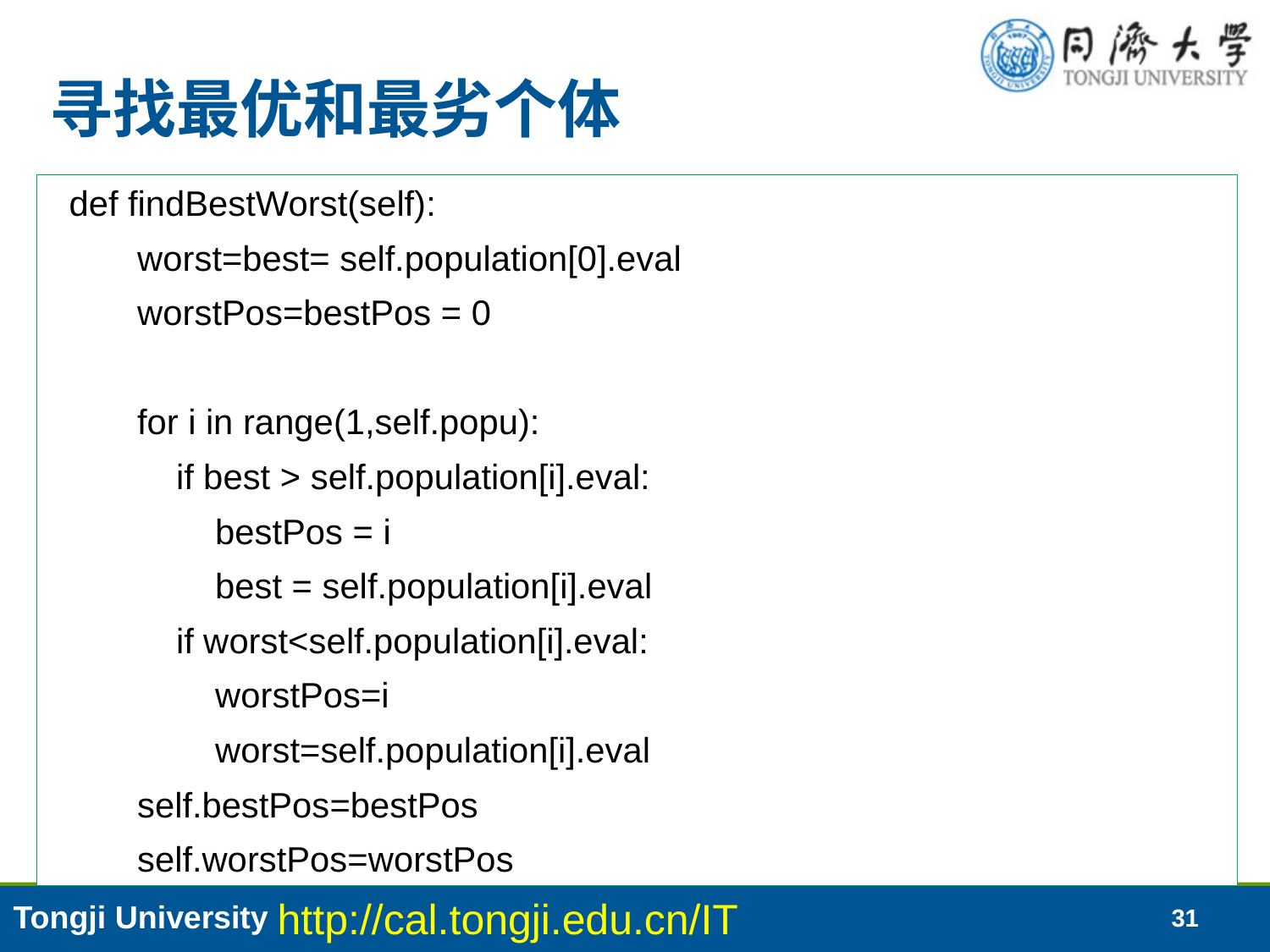

# 寻找最优和最劣个体
 def findBestWorst(self):
        worst=best= self.population[0].eval
        worstPos=bestPos = 0

        for i in range(1,self.popu):
            if best > self.population[i].eval:
                bestPos = i
                best = self.population[i].eval
            if worst<self.population[i].eval:
                worstPos=i
                worst=self.population[i].eval
        self.bestPos=bestPos
        self.worstPos=worstPos